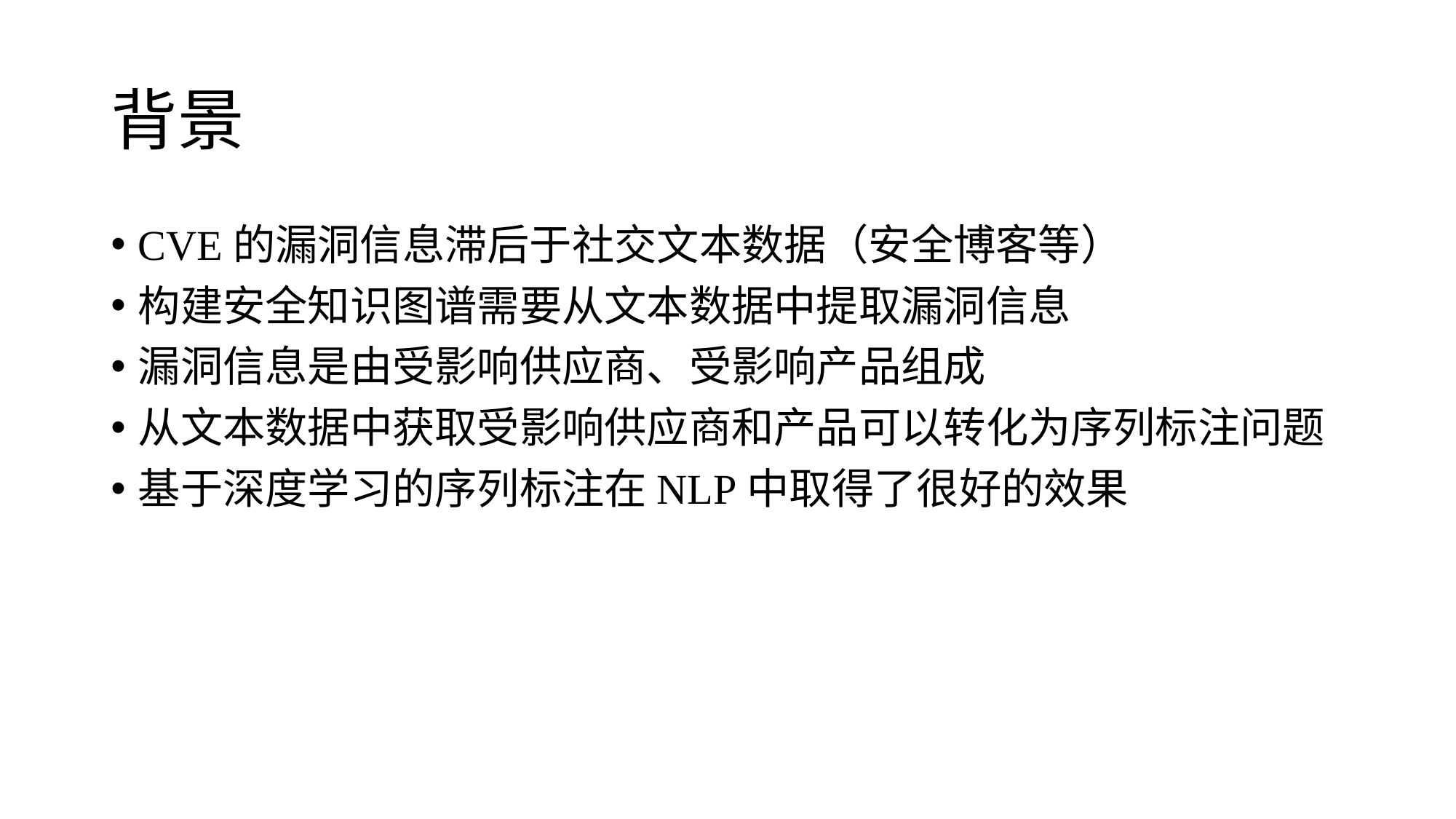

# 背景
CVE的漏洞信息滞后于社交文本数据（安全博客等）
构建安全知识图谱需要从文本数据中提取漏洞信息
漏洞信息是由受影响供应商、受影响产品组成
从文本数据中获取受影响供应商和产品可以转化为序列标注问题
基于深度学习的序列标注在NLP中取得了很好的效果